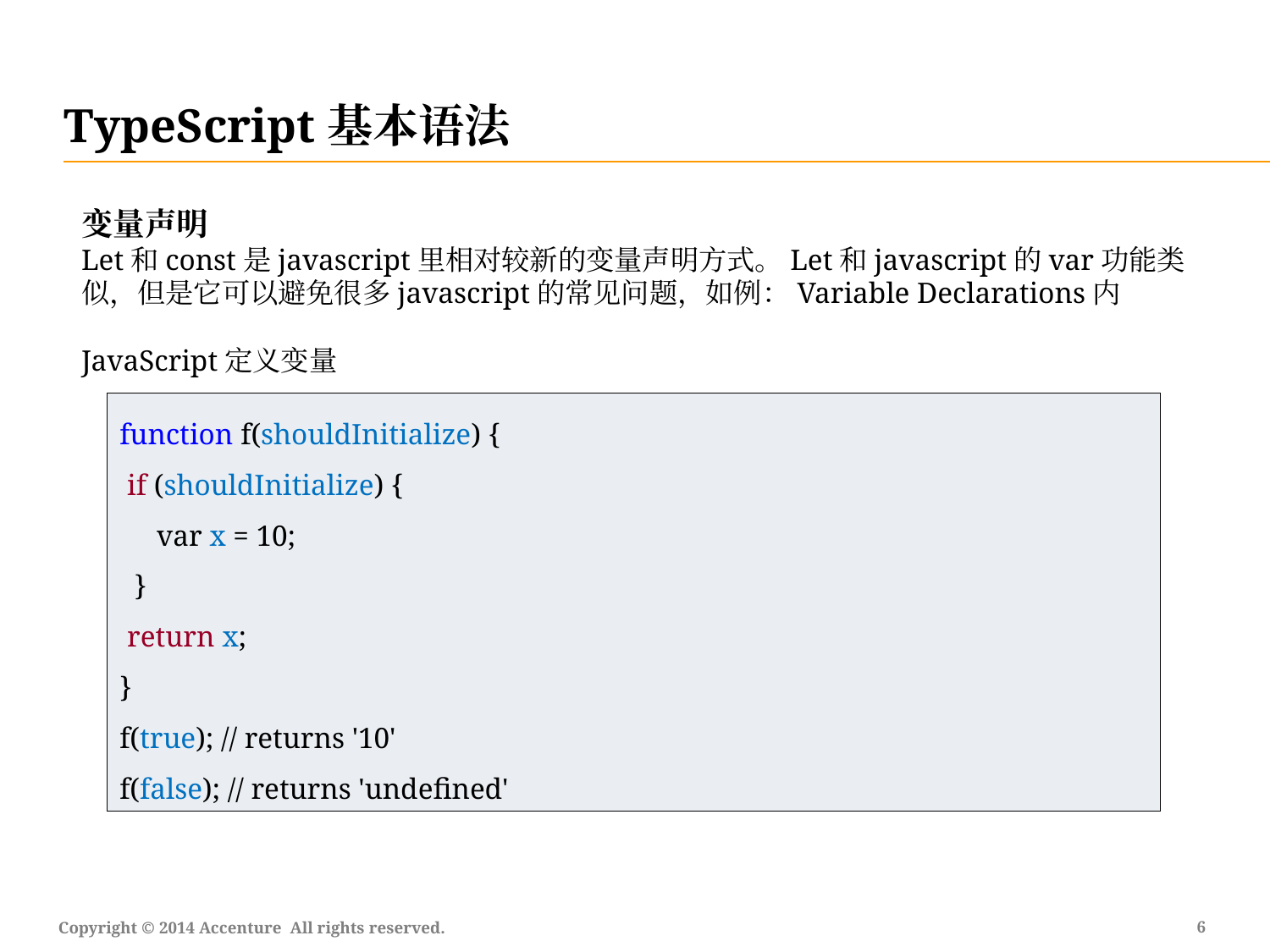

TypeScript基本语法
变量声明
Let和const是javascript里相对较新的变量声明方式。Let和javascript的var功能类似，但是它可以避免很多javascript的常见问题，如例：Variable Declarations内

JavaScript定义变量

function f(shouldInitialize) {
 if (shouldInitialize) {
     var x = 10;
  }
 return x;
}
f(true); // returns '10'
f(false); // returns 'undefined'
6
Copyright © 2014 Accenture  All rights reserved.